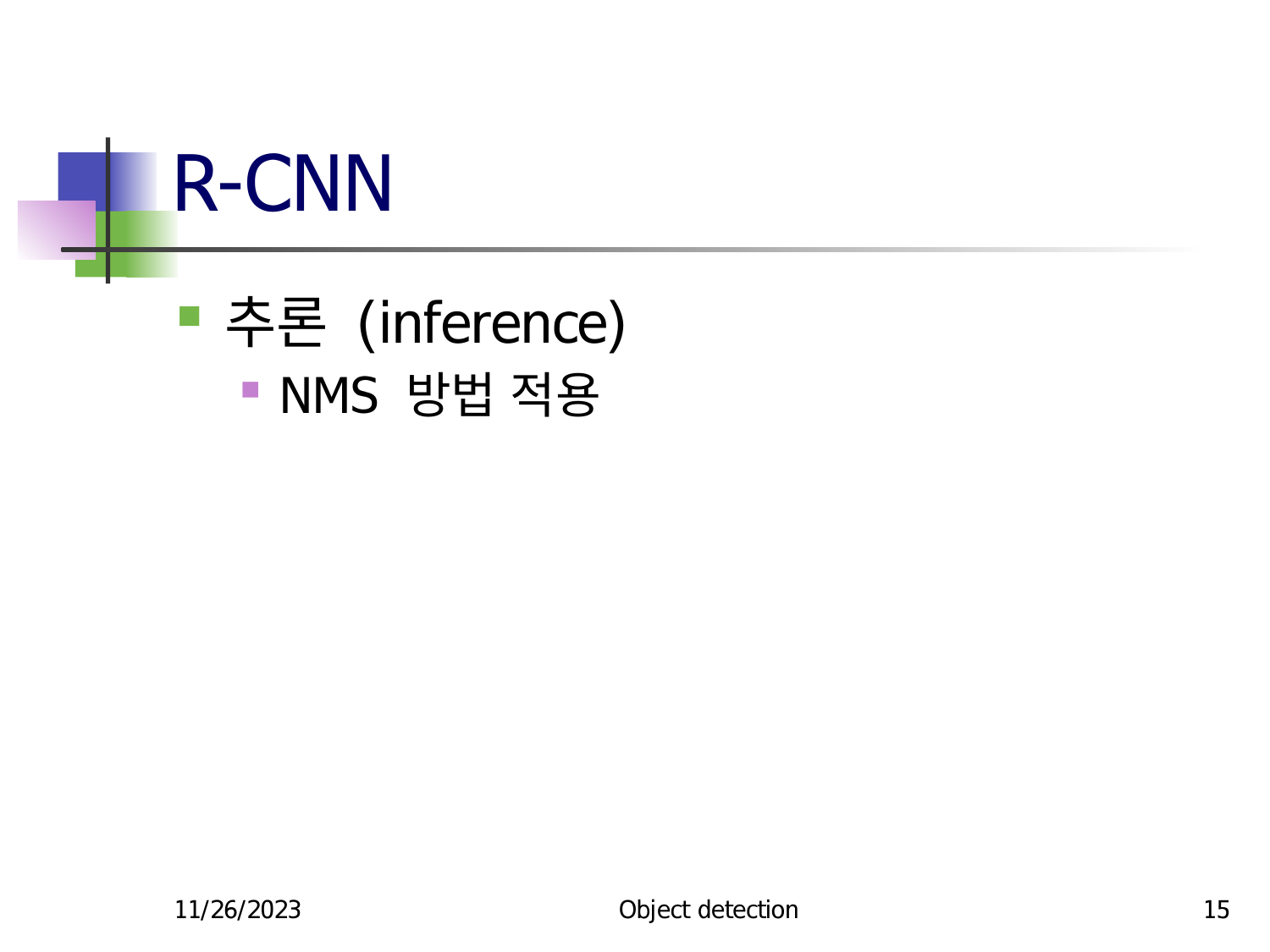

# R-CNN
추론 (inference)
NMS 방법 적용
11/26/2023
Object detection
15